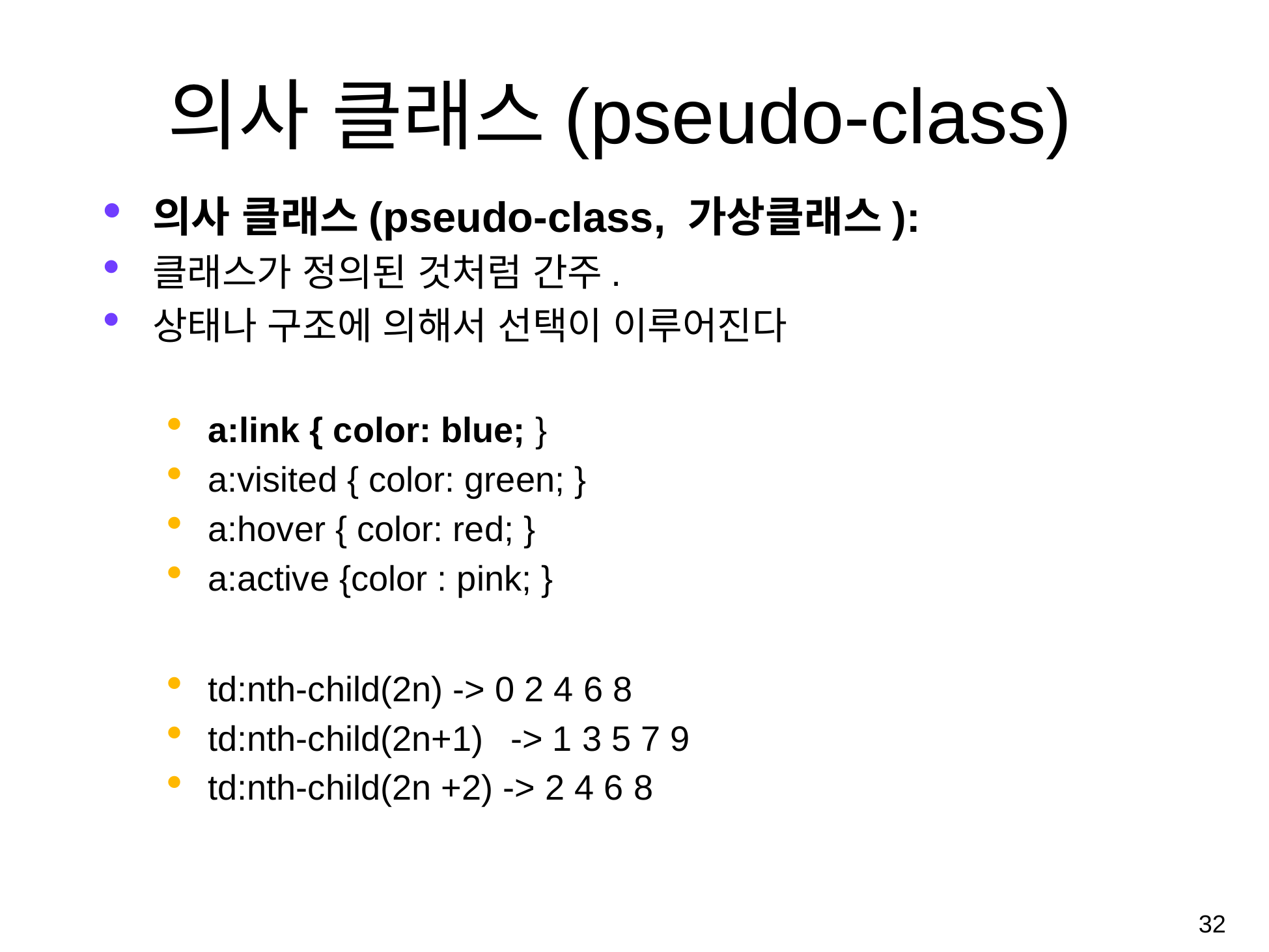

# 의사 클래스(pseudo-class)
의사 클래스(pseudo-class, 가상클래스):
클래스가 정의된 것처럼 간주.
상태나 구조에 의해서 선택이 이루어진다

a:link { color: blue; }
a:visited { color: green; }
a:hover { color: red; }
a:active {color : pink; }

td:nth-child(2n) -> 0 2 4 6 8
td:nth-child(2n+1) 	 -> 1 3 5 7 9
td:nth-child(2n +2) -> 2 4 6 8
32